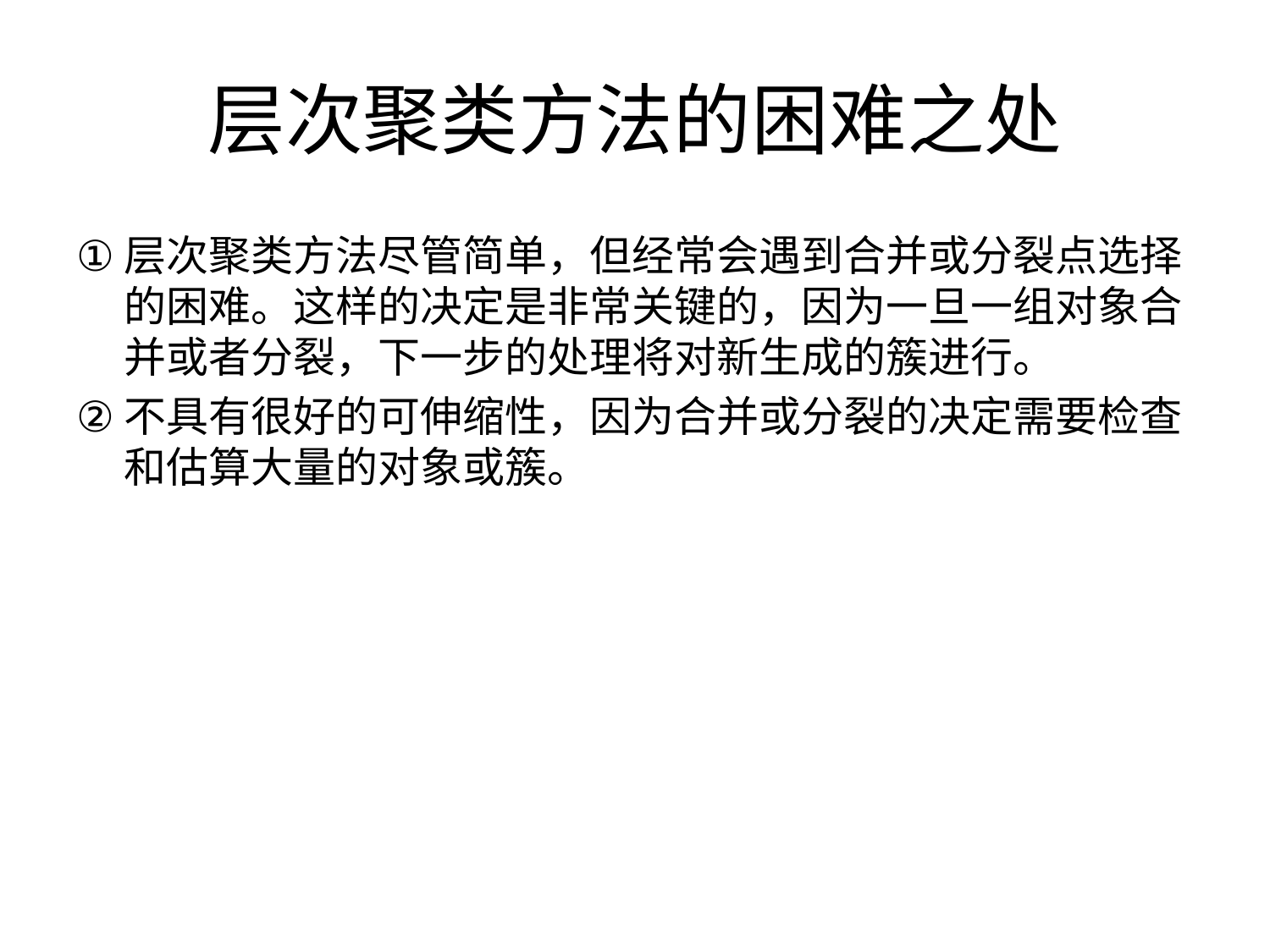

# 层次聚类方法的困难之处
层次聚类方法尽管简单，但经常会遇到合并或分裂点选择的困难。这样的决定是非常关键的，因为一旦一组对象合并或者分裂，下一步的处理将对新生成的簇进行。
不具有很好的可伸缩性，因为合并或分裂的决定需要检查和估算大量的对象或簇。